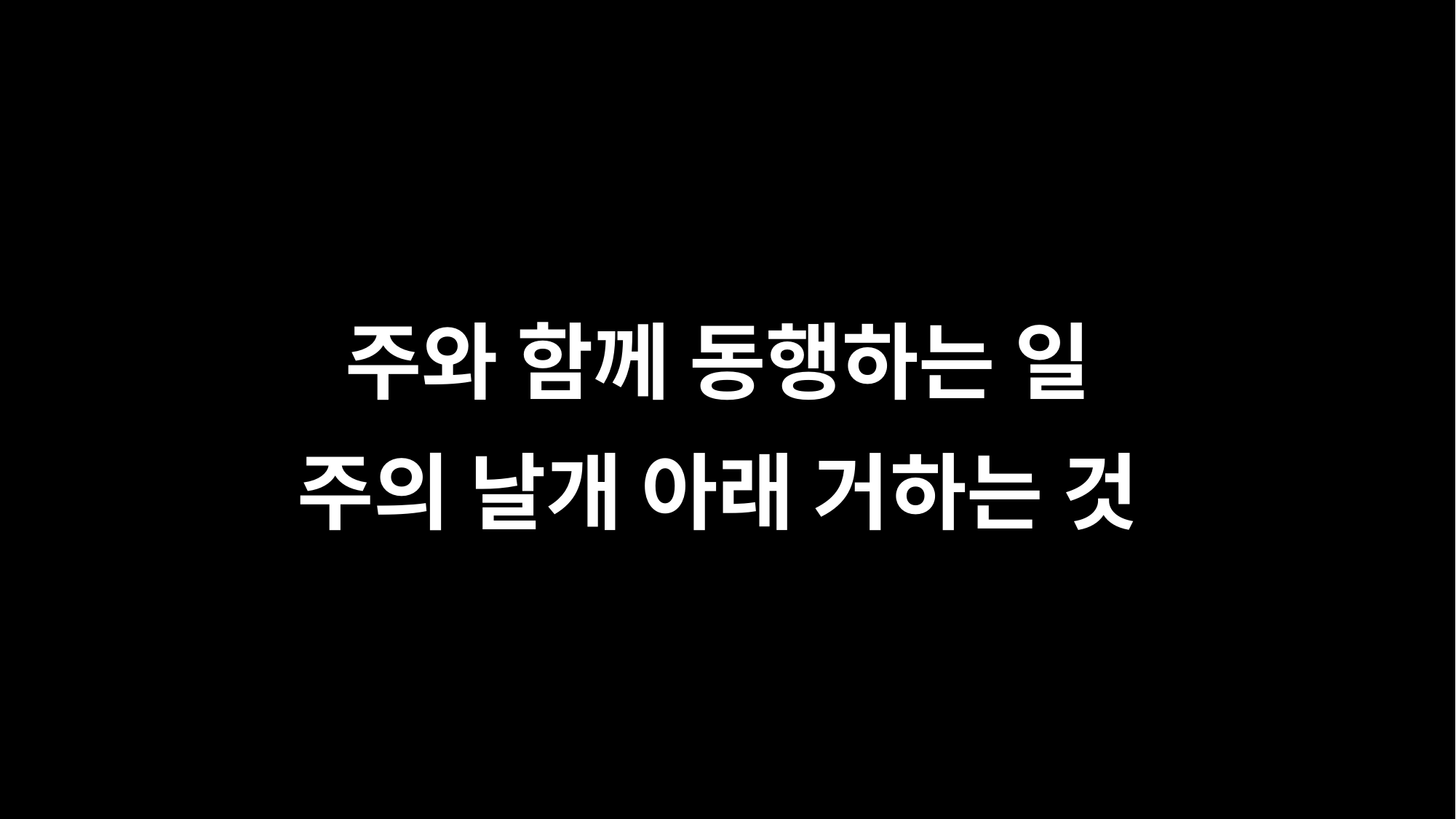

주와 함께 동행하는 일
주의 날개 아래 거하는 것